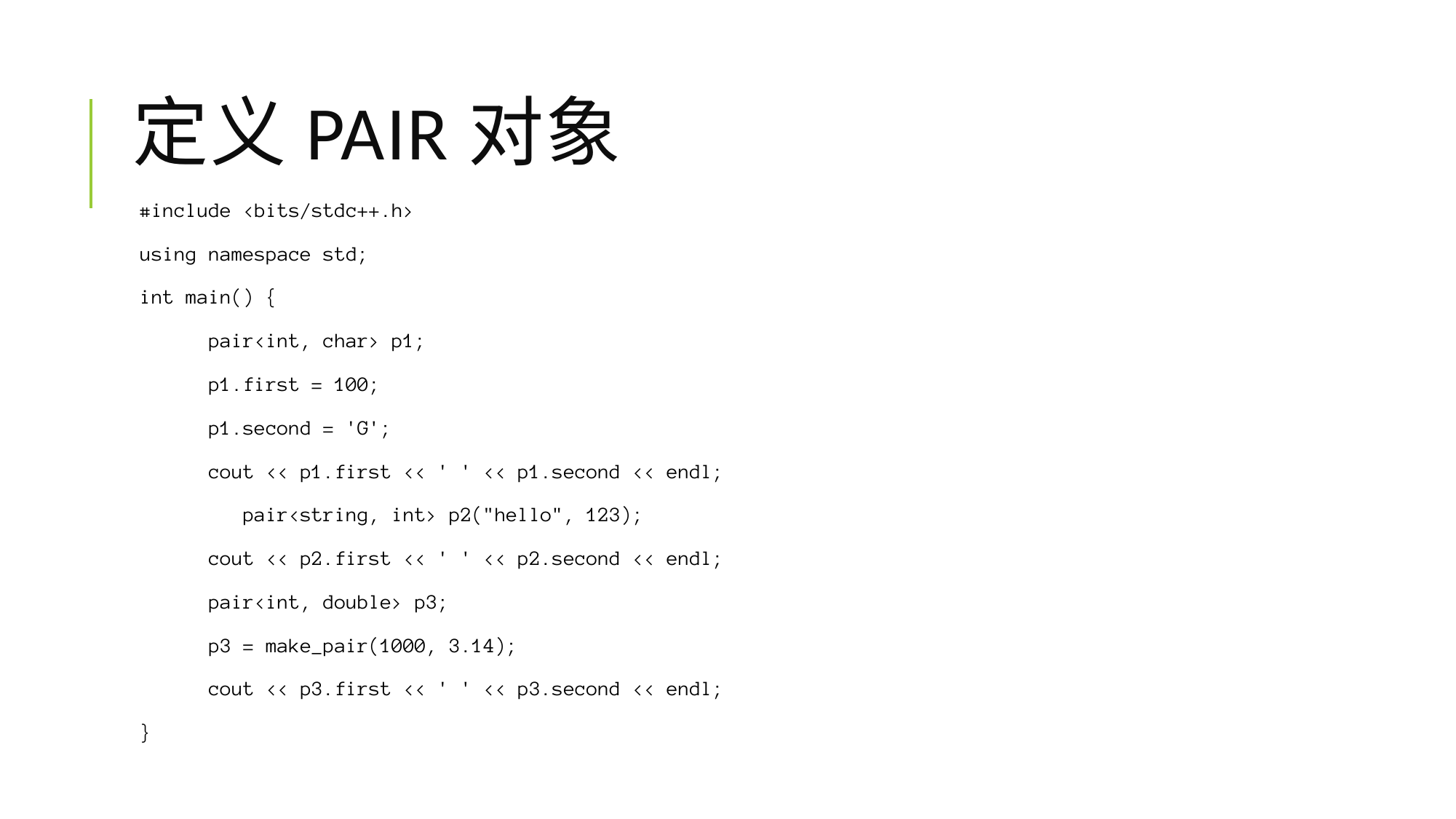

# 定义pair对象
#include <bits/stdc++.h>
using namespace std;
int main() {
	pair<int, char> p1;
	p1.first = 100;
	p1.second = 'G';
	cout << p1.first << ' ' << p1.second << endl;
         pair<string, int> p2("hello", 123);
	cout << p2.first << ' ' << p2.second << endl;
	pair<int, double> p3;
	p3 = make_pair(1000, 3.14);
	cout << p3.first << ' ' << p3.second << endl;
}